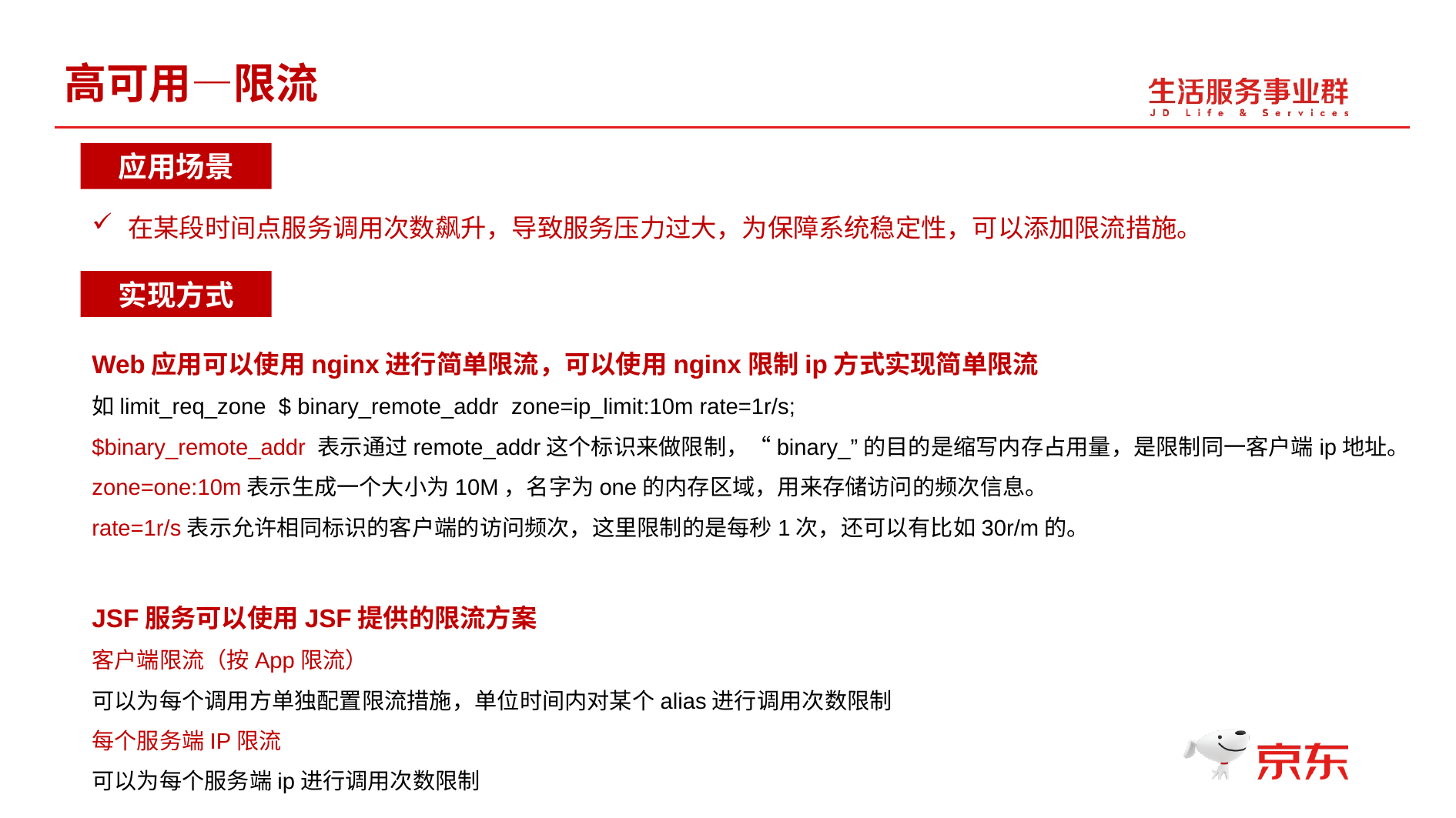

高可用—限流
应用场景
在某段时间点服务调用次数飙升，导致服务压力过大，为保障系统稳定性，可以添加限流措施。
实现方式
Web应用可以使用nginx进行简单限流，可以使用nginx限制ip方式实现简单限流
如limit_req_zone  $ binary_remote_addr  zone=ip_limit:10m rate=1r/s;
$binary_remote_addr 表示通过remote_addr这个标识来做限制，“binary_”的目的是缩写内存占用量，是限制同一客户端ip地址。
zone=one:10m表示生成一个大小为10M，名字为one的内存区域，用来存储访问的频次信息。
rate=1r/s表示允许相同标识的客户端的访问频次，这里限制的是每秒1次，还可以有比如30r/m的。

JSF服务可以使用JSF提供的限流方案
客户端限流（按App限流）
可以为每个调用方单独配置限流措施，单位时间内对某个alias进行调用次数限制
每个服务端IP限流
可以为每个服务端ip进行调用次数限制